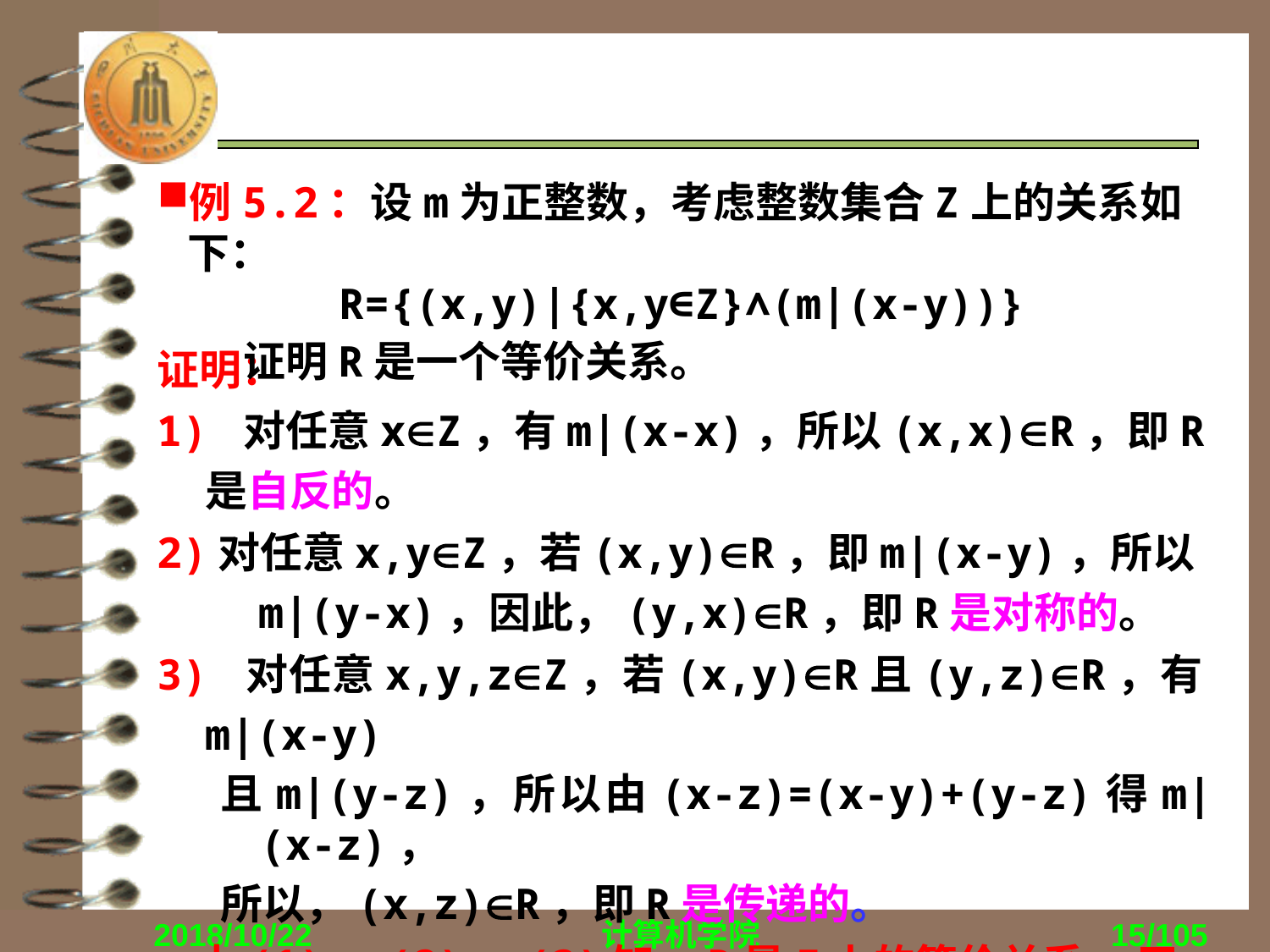

例5.2：设m为正整数，考虑整数集合Z上的关系如下：
R={(x,y)|{x,y∈Z}∧(m|(x-y))}
        证明R是一个等价关系。
证明：
1) 对任意x∈Z，有m|(x-x)，所以(x,x)∈R，即R是自反的。
2)对任意x,y∈Z，若(x,y)∈R，即m|(x-y)，所以
    m|(y-x)，因此，(y,x)∈R，即R是对称的。
3) 对任意x,y,z∈Z，若(x,y)∈R且(y,z)∈R，有m|(x-y)
且m|(y-z)，所以由(x-z)=(x-y)+(y-z)得m|(x-z)，
所以，(x,z)∈R，即R是传递的。
   由(1)、(2)、(3)知，R是Z上的等价关系。 ■
2018/10/22
计算机学院
15/105